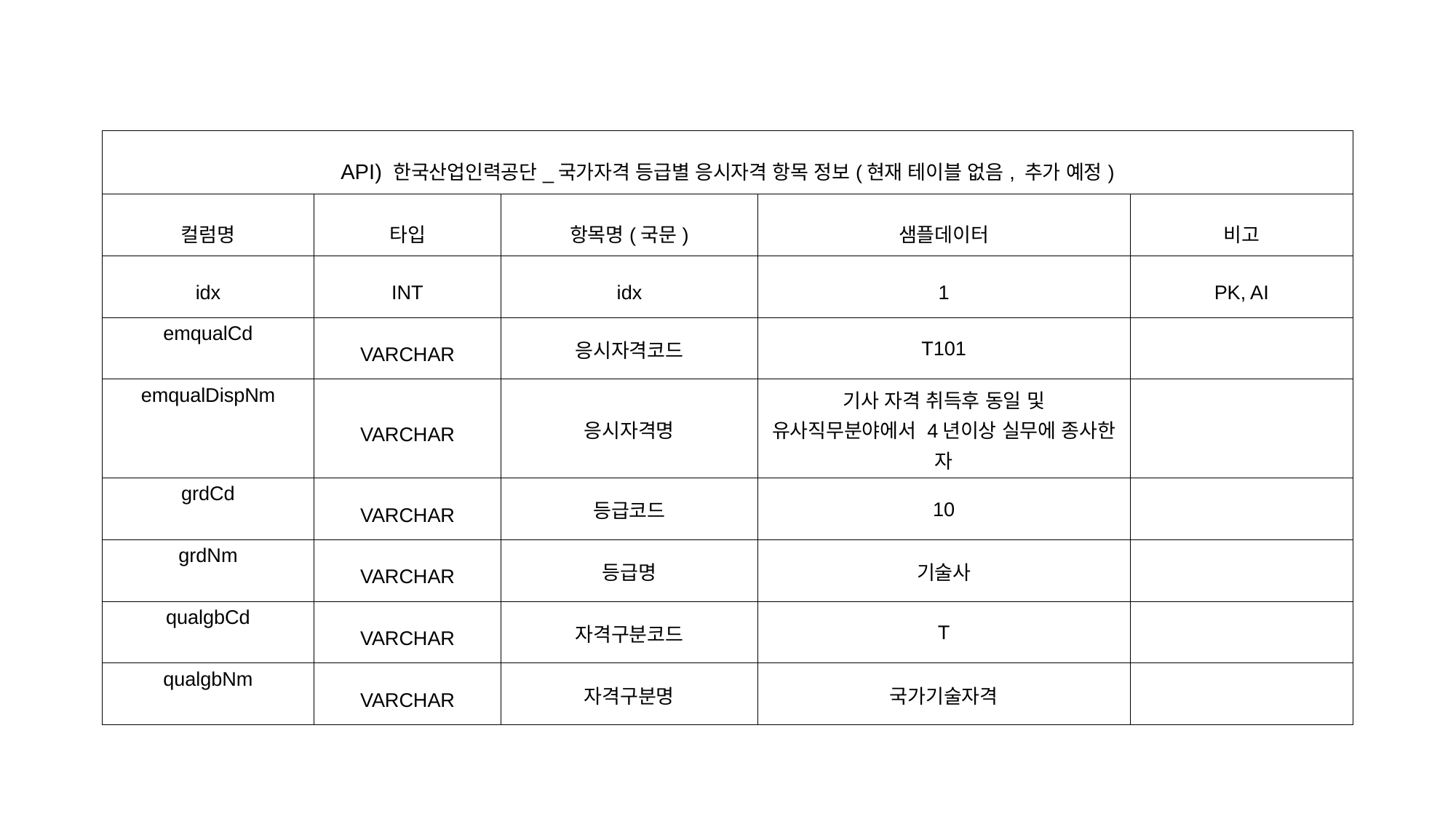

| API) 한국산업인력공단\_국가자격 등급별 응시자격 항목 정보(현재 테이블 없음, 추가 예정) |  |  |  |  |
| --- | --- | --- | --- | --- |
| 컬럼명 | 타입 | 항목명(국문) | 샘플데이터 | 비고 |
| idx | INT | idx | 1 | PK, AI |
| emqualCd | VARCHAR | 응시자격코드 | T101 |  |
| emqualDispNm | VARCHAR | 응시자격명 | 기사 자격 취득후 동일 및 유사직무분야에서 4년이상 실무에 종사한 자 |  |
| grdCd | VARCHAR | 등급코드 | 10 |  |
| grdNm | VARCHAR | 등급명 | 기술사 |  |
| qualgbCd | VARCHAR | 자격구분코드 | T |  |
| qualgbNm | VARCHAR | 자격구분명 | 국가기술자격 |  |